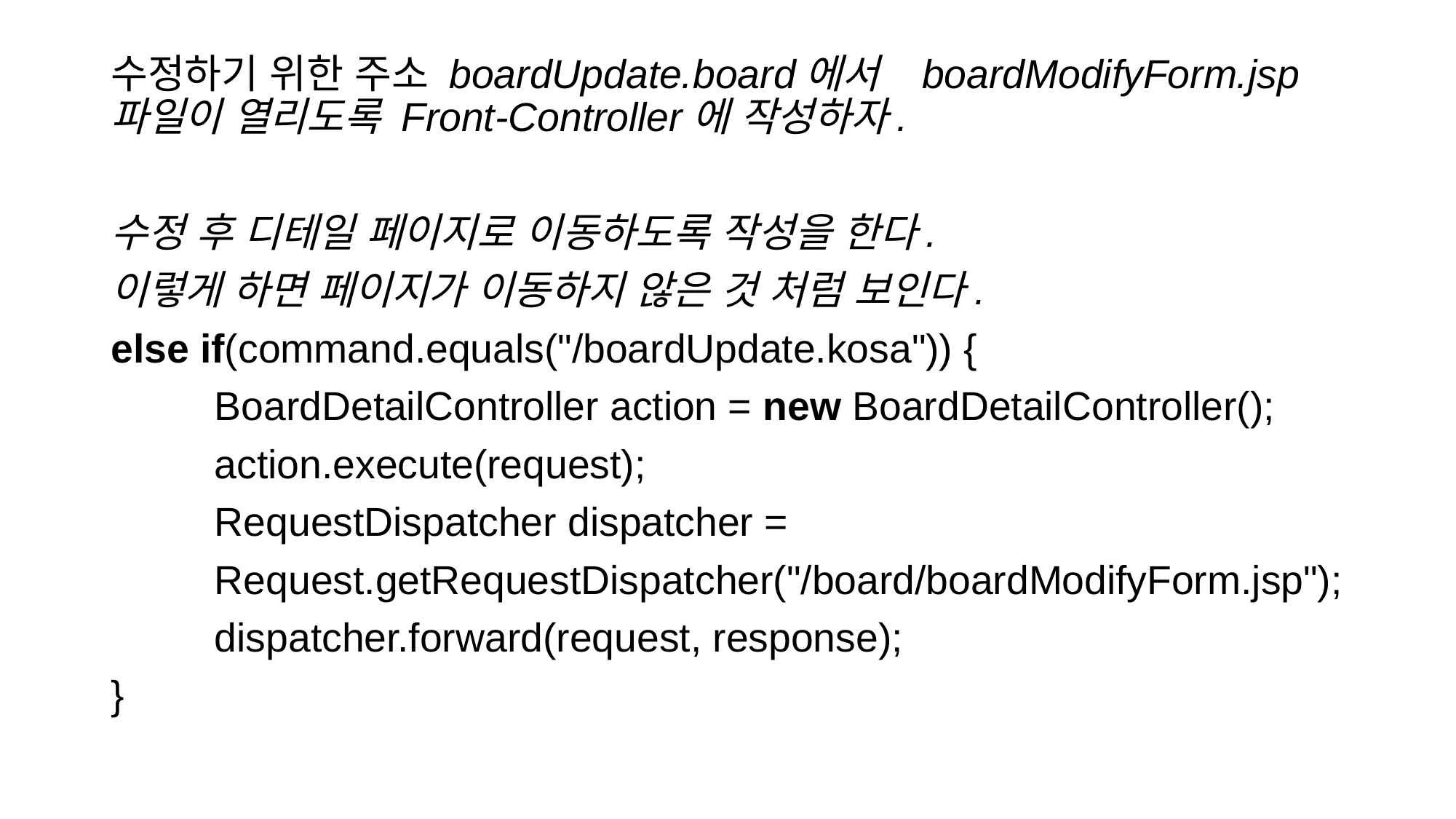

수정하기 위한 주소 boardUpdate.board에서   boardModifyForm.jsp파일이 열리도록 Front-Controller에 작성하자.

수정 후 디테일 페이지로 이동하도록 작성을 한다.
이렇게 하면 페이지가 이동하지 않은 것 처럼 보인다.
else if(command.equals("/boardUpdate.kosa")) {
	BoardDetailController action = new BoardDetailController();
	action.execute(request);
	RequestDispatcher dispatcher =
	Request.getRequestDispatcher("/board/boardModifyForm.jsp");
	dispatcher.forward(request, response);
}